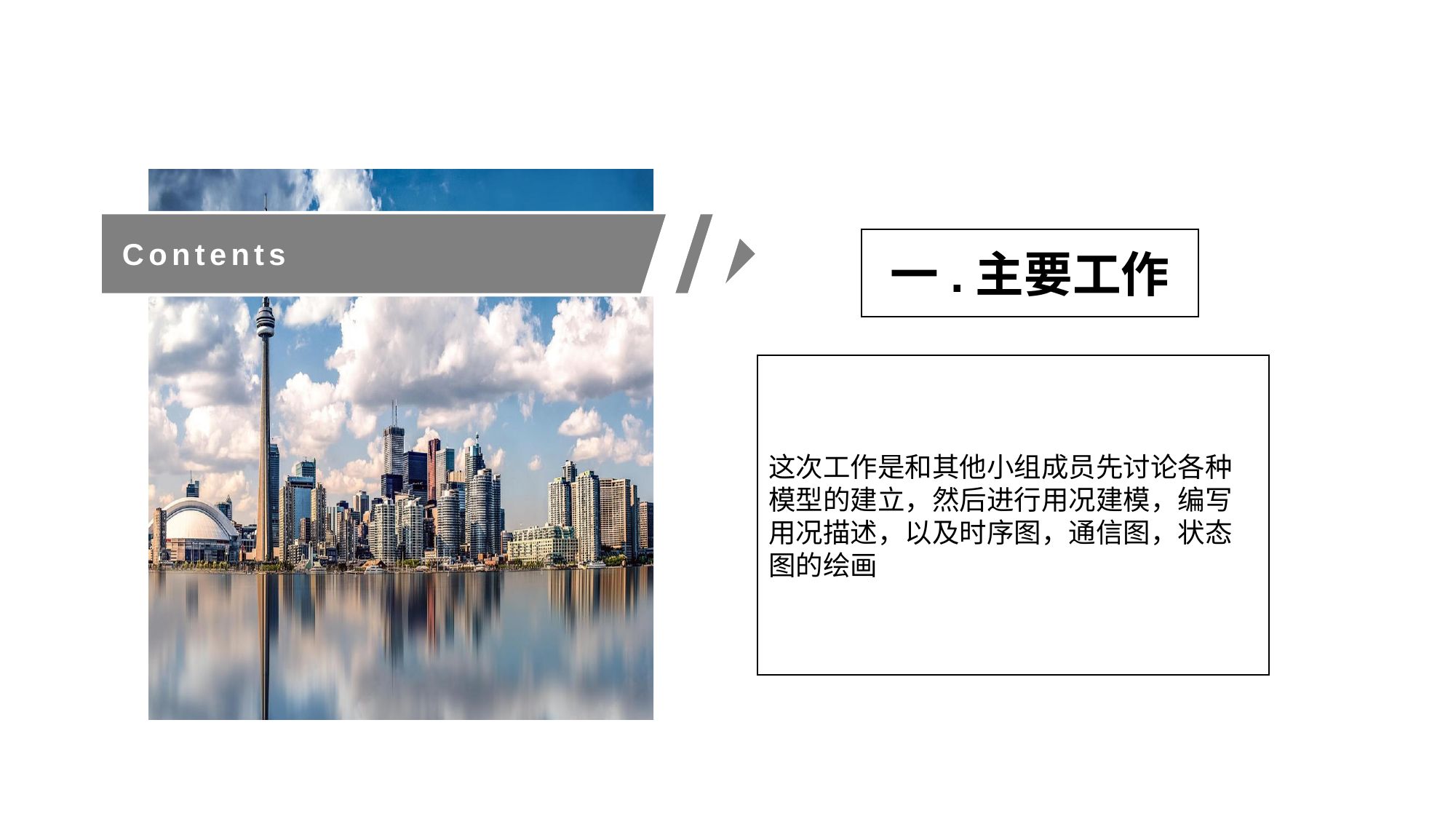

一.主要工作
Contents
这次工作是和其他小组成员先讨论各种模型的建立，然后进行用况建模，编写用况描述，以及时序图，通信图，状态图的绘画